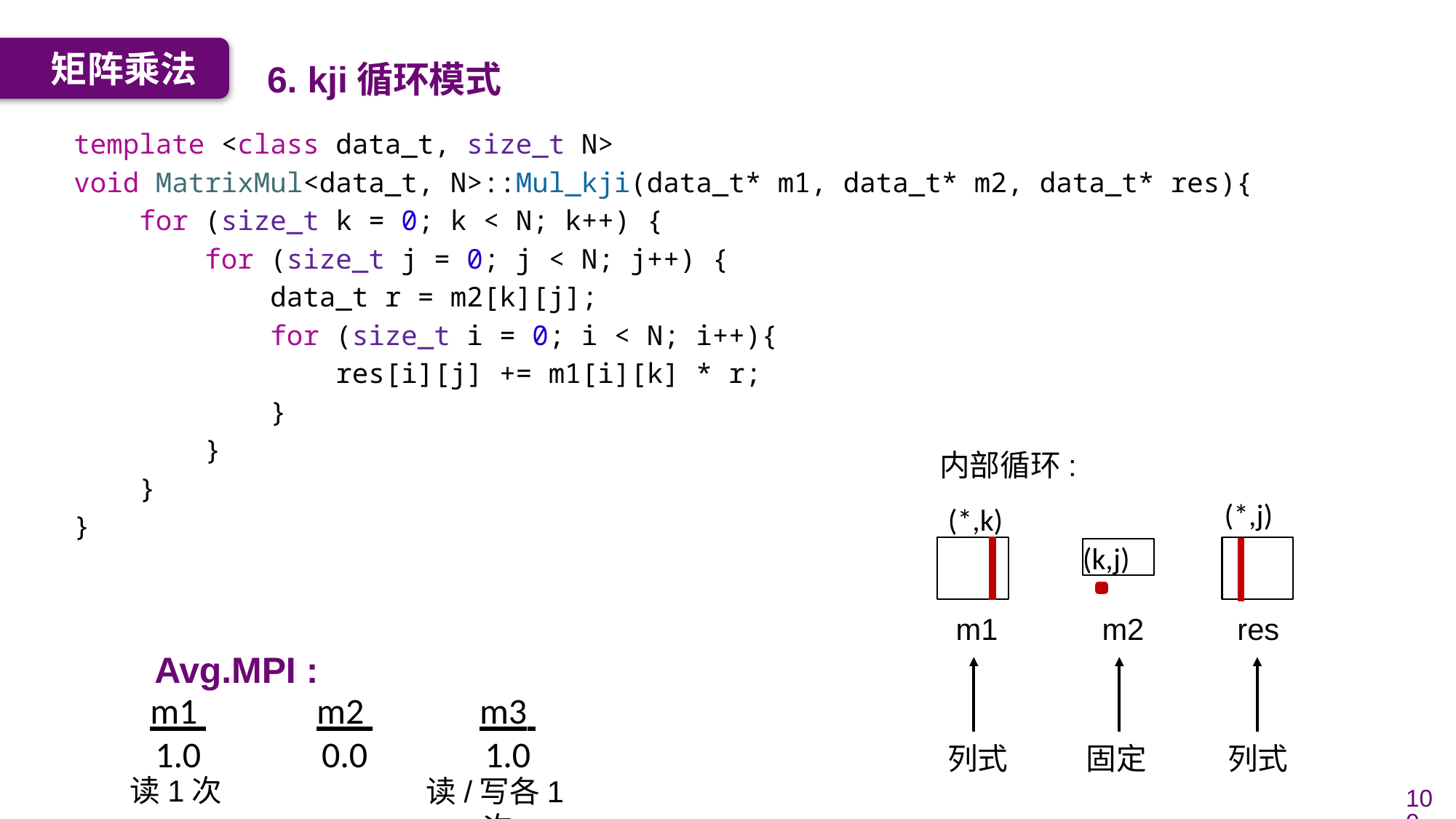

6. kji循环模式

矩阵乘法
template <class data_t, size_t N>
void MatrixMul<data_t, N>::Mul_kji(data_t* m1, data_t* m2, data_t* res){
    for (size_t k = 0; k < N; k++) {
        for (size_t j = 0; j < N; j++) {
            data_t r = m2[k][j];
            for (size_t i = 0; i < N; i++){
                res[i][j] += m1[i][k] * r;
            }
        }
    }
}
内部循环:
(*,k)
(*,j)

(k,j)

m1
m2
res
Avg.MPI :

m1  1.0
m2  0.0
m3  1.0
列式
列式
固定
读1次
读/写各1次
100